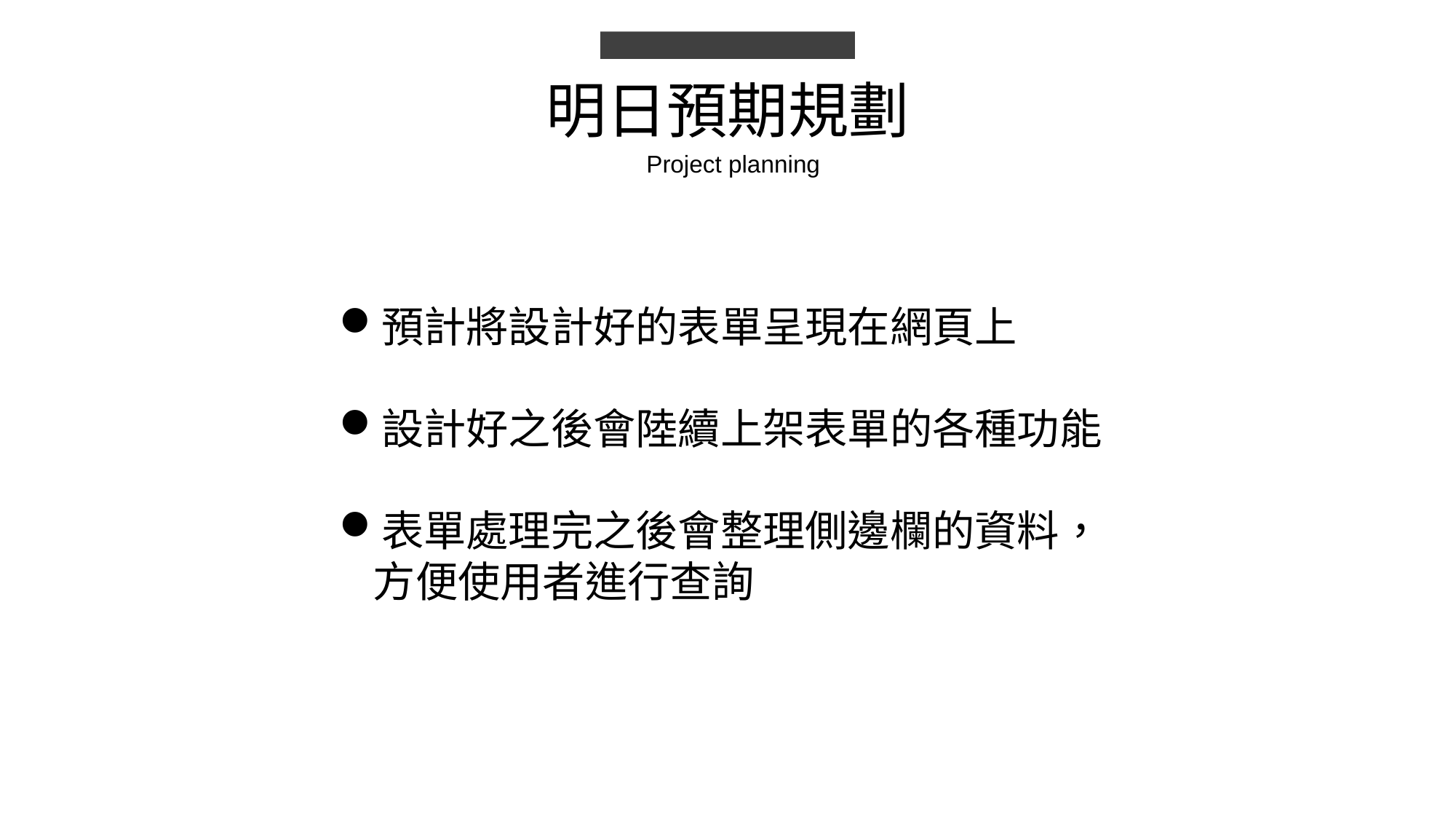

明日預期規劃
Project planning
預計將設計好的表單呈現在網頁上

設計好之後會陸續上架表單的各種功能

表單處理完之後會整理側邊欄的資料，方便使用者進行查詢